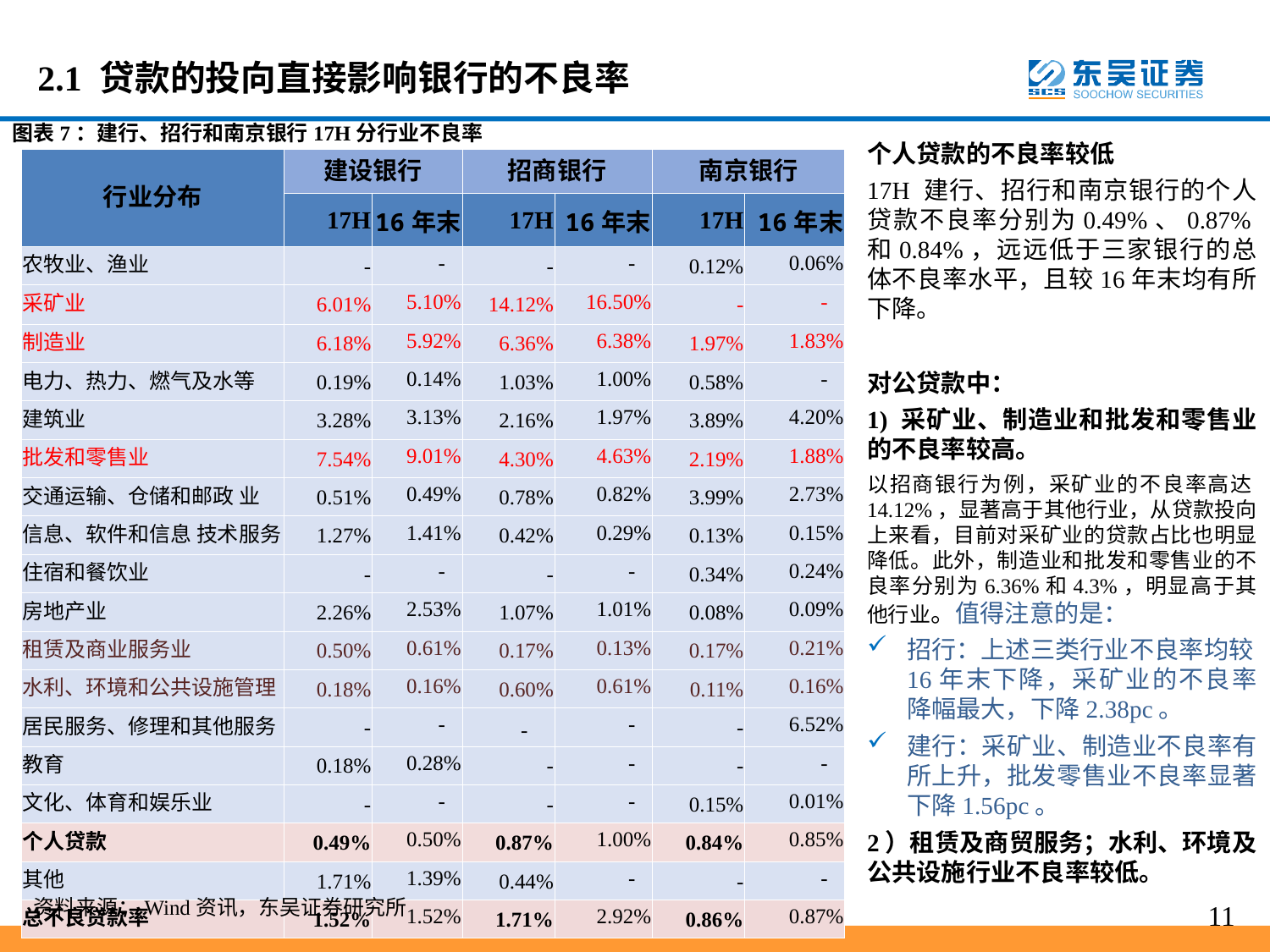

2.1 贷款的投向直接影响银行的不良率
图表7：建行、招行和南京银行17H分行业不良率
个人贷款的不良率较低
17H 建行、招行和南京银行的个人贷款不良率分别为0.49%、0.87%和0.84%，远远低于三家银行的总体不良率水平，且较16年末均有所下降。

对公贷款中：
1) 采矿业、制造业和批发和零售业的不良率较高。
以招商银行为例，采矿业的不良率高达14.12%，显著高于其他行业，从贷款投向上来看，目前对采矿业的贷款占比也明显降低。此外，制造业和批发和零售业的不良率分别为6.36%和4.3%，明显高于其他行业。值得注意的是：
招行：上述三类行业不良率均较16年末下降，采矿业的不良率降幅最大，下降2.38pc。
建行：采矿业、制造业不良率有所上升，批发零售业不良率显著下降1.56pc。
2）租赁及商贸服务；水利、环境及公共设施行业不良率较低。

| 行业分布 | 建设银行 |  | 招商银行 |  | 南京银行 |  |
| --- | --- | --- | --- | --- | --- | --- |
|  | 17H | 16年末 | 17H | 16年末 | 17H | 16年末 |
| 农牧业、渔业 | - | - | - | - | 0.12% | 0.06% |
| 采矿业 | 6.01% | 5.10% | 14.12% | 16.50% | - | - |
| 制造业 | 6.18% | 5.92% | 6.36% | 6.38% | 1.97% | 1.83% |
| 电力、热力、燃气及水等 | 0.19% | 0.14% | 1.03% | 1.00% | 0.58% | - |
| 建筑业 | 3.28% | 3.13% | 2.16% | 1.97% | 3.89% | 4.20% |
| 批发和零售业 | 7.54% | 9.01% | 4.30% | 4.63% | 2.19% | 1.88% |
| 交通运输、仓储和邮政 业 | 0.51% | 0.49% | 0.78% | 0.82% | 3.99% | 2.73% |
| 信息、软件和信息 技术服务 | 1.27% | 1.41% | 0.42% | 0.29% | 0.13% | 0.15% |
| 住宿和餐饮业 | - | - | - | - | 0.34% | 0.24% |
| 房地产业 | 2.26% | 2.53% | 1.07% | 1.01% | 0.08% | 0.09% |
| 租赁及商业服务业 | 0.50% | 0.61% | 0.17% | 0.13% | 0.17% | 0.21% |
| 水利、环境和公共设施管理 | 0.18% | 0.16% | 0.60% | 0.61% | 0.11% | 0.16% |
| 居民服务、修理和其他服务 | - | - | - | - | - | 6.52% |
| 教育 | 0.18% | 0.28% | - | - | - | - |
| 文化、体育和娱乐业 | - | - | - | - | 0.15% | 0.01% |
| 个人贷款 | 0.49% | 0.50% | 0.87% | 1.00% | 0.84% | 0.85% |
| 其他 | 1.71% | 1.39% | 0.44% | - | - | - |
| 总不良贷款率 | 1.52% | 1.52% | 1.71% | 2.92% | 0.86% | 0.87% |
资料来源：Wind资讯，东吴证券研究所
11